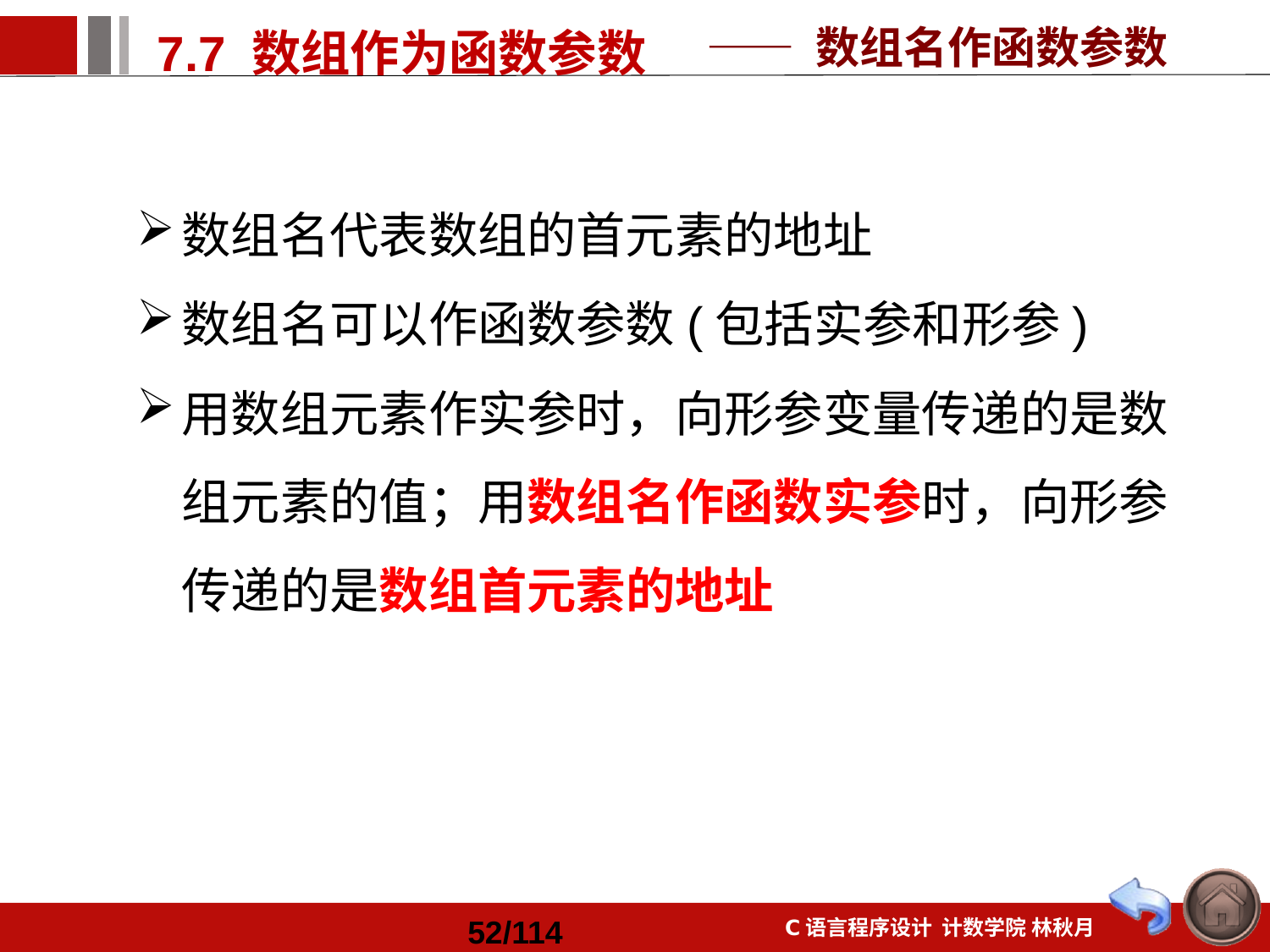

—— 数组名作函数参数
数组名代表数组的首元素的地址
数组名可以作函数参数(包括实参和形参)
用数组元素作实参时，向形参变量传递的是数组元素的值；用数组名作函数实参时，向形参传递的是数组首元素的地址